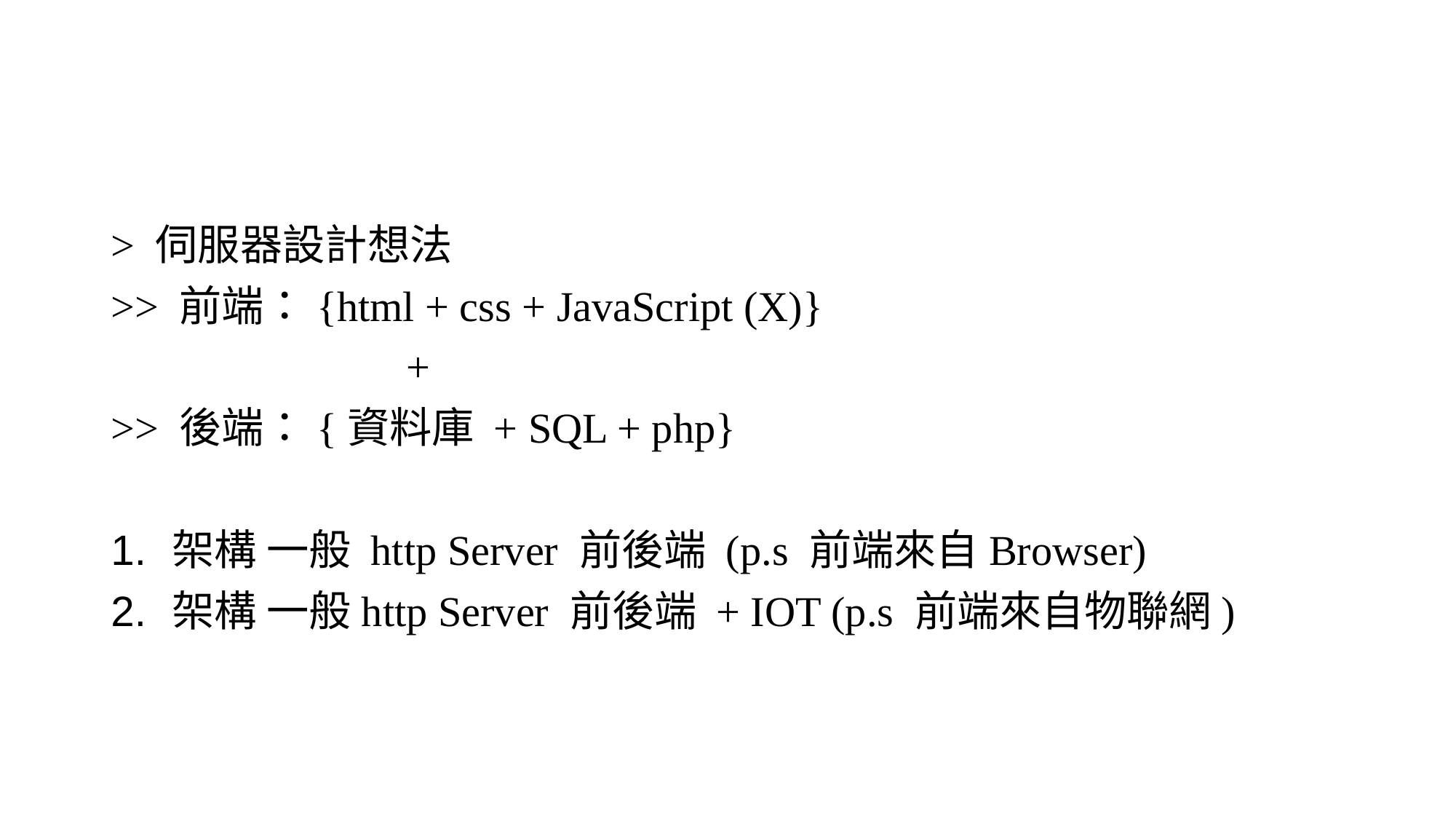

#
> 伺服器設計想法
>> 前端：{html + css + JavaScript (X)}
                            +
>> 後端：{資料庫 + SQL + php}

架構 一般 http Server 前後端 (p.s 前端來自Browser)
架構 一般http Server 前後端 + IOT (p.s 前端來自物聯網)